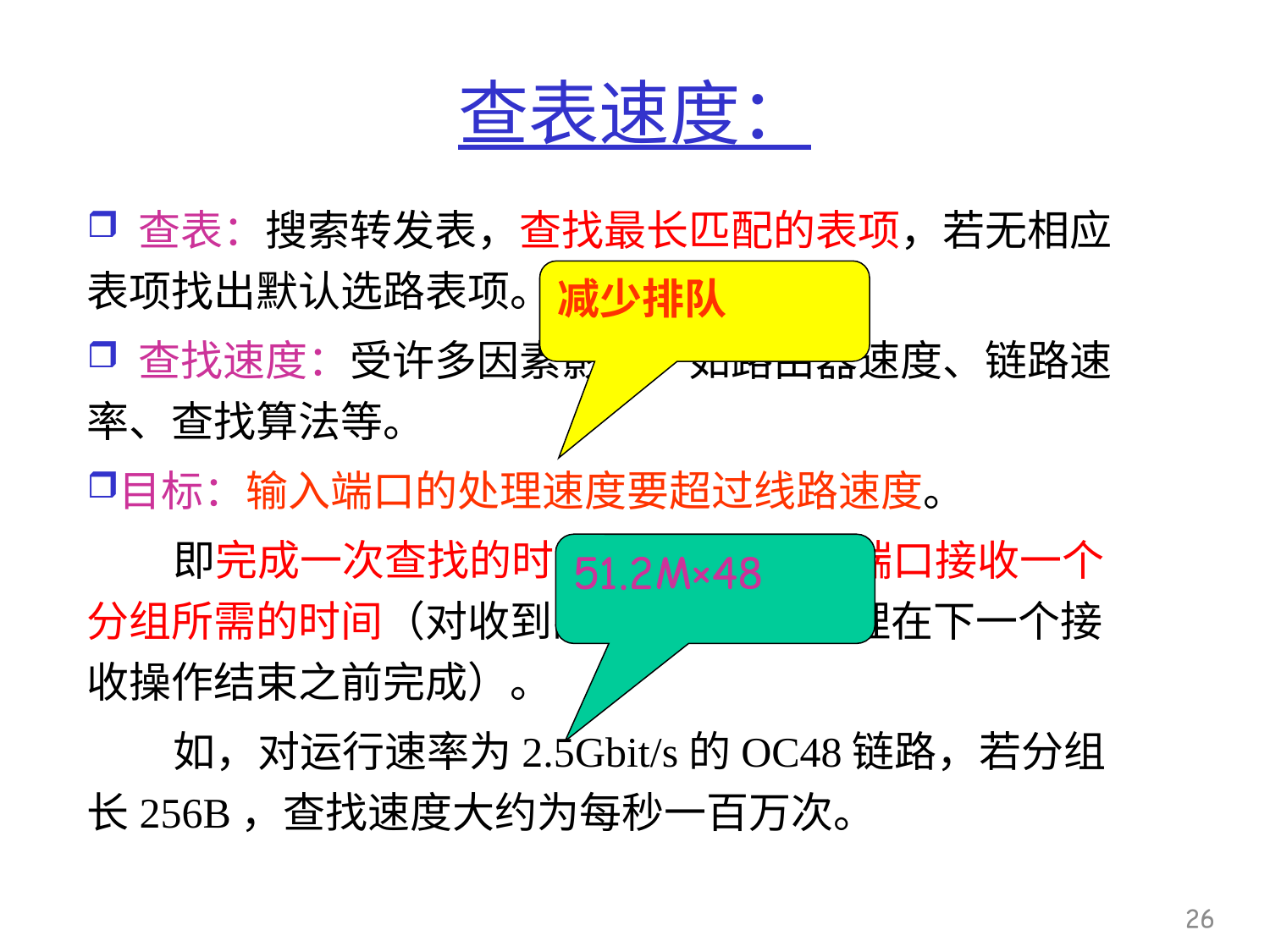

# 查表速度：
 查表：搜索转发表，查找最长匹配的表项，若无相应表项找出默认选路表项。
 查找速度：受许多因素影响，如路由器速度、链路速率、查找算法等。
目标：输入端口的处理速度要超过线路速度。
        即完成一次查找的时间应少于从输入端口接收一个分组所需的时间（对收到的分组的输入处理在下一个接收操作结束之前完成）。
        如，对运行速率为2.5Gbit/s的OC48链路，若分组长256B，查找速度大约为每秒一百万次。
减少排队
51.2M×48
26